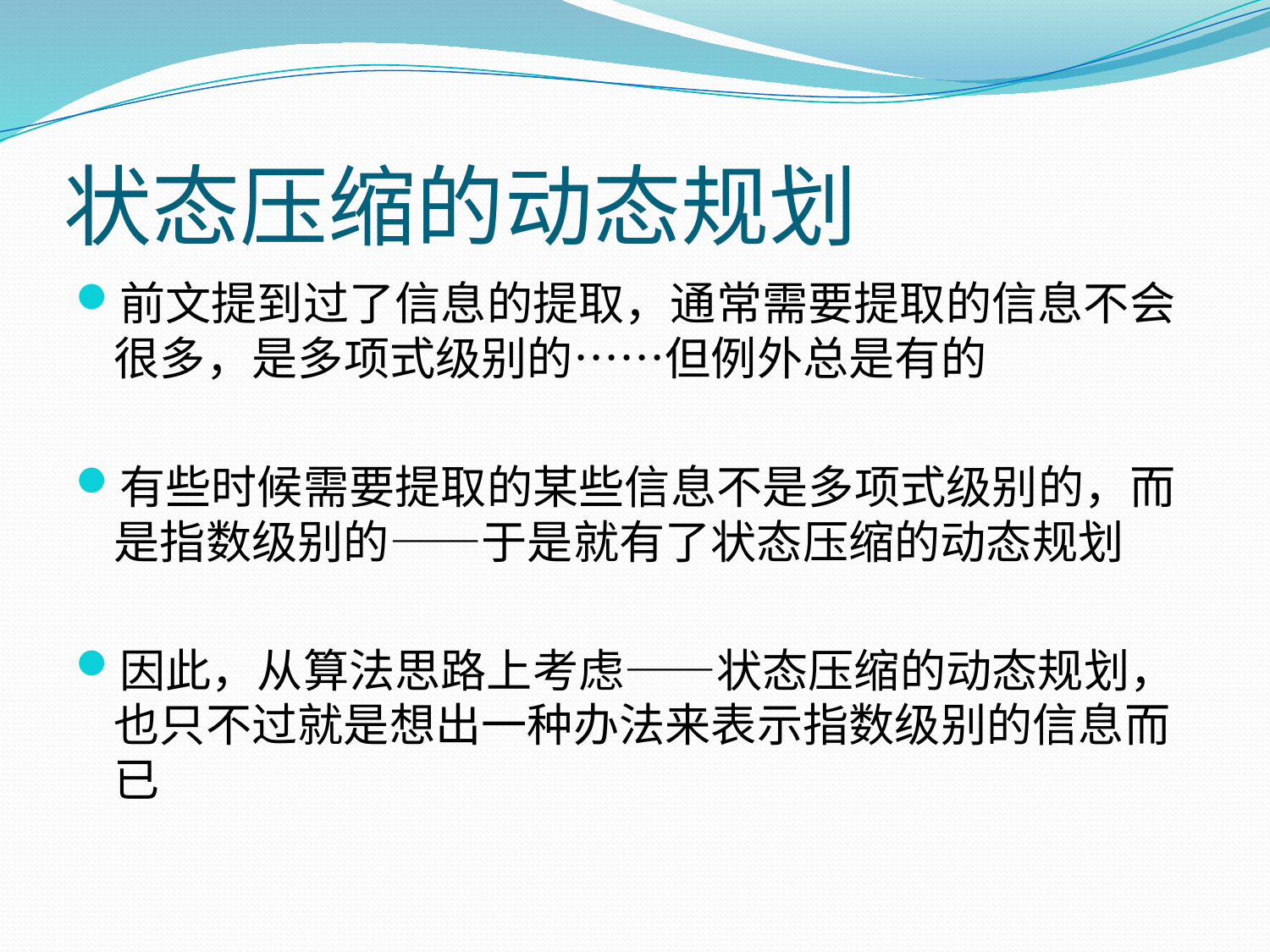

# 状态压缩的动态规划
前文提到过了信息的提取，通常需要提取的信息不会很多，是多项式级别的……但例外总是有的

有些时候需要提取的某些信息不是多项式级别的，而是指数级别的——于是就有了状态压缩的动态规划

因此，从算法思路上考虑——状态压缩的动态规划，也只不过就是想出一种办法来表示指数级别的信息而已